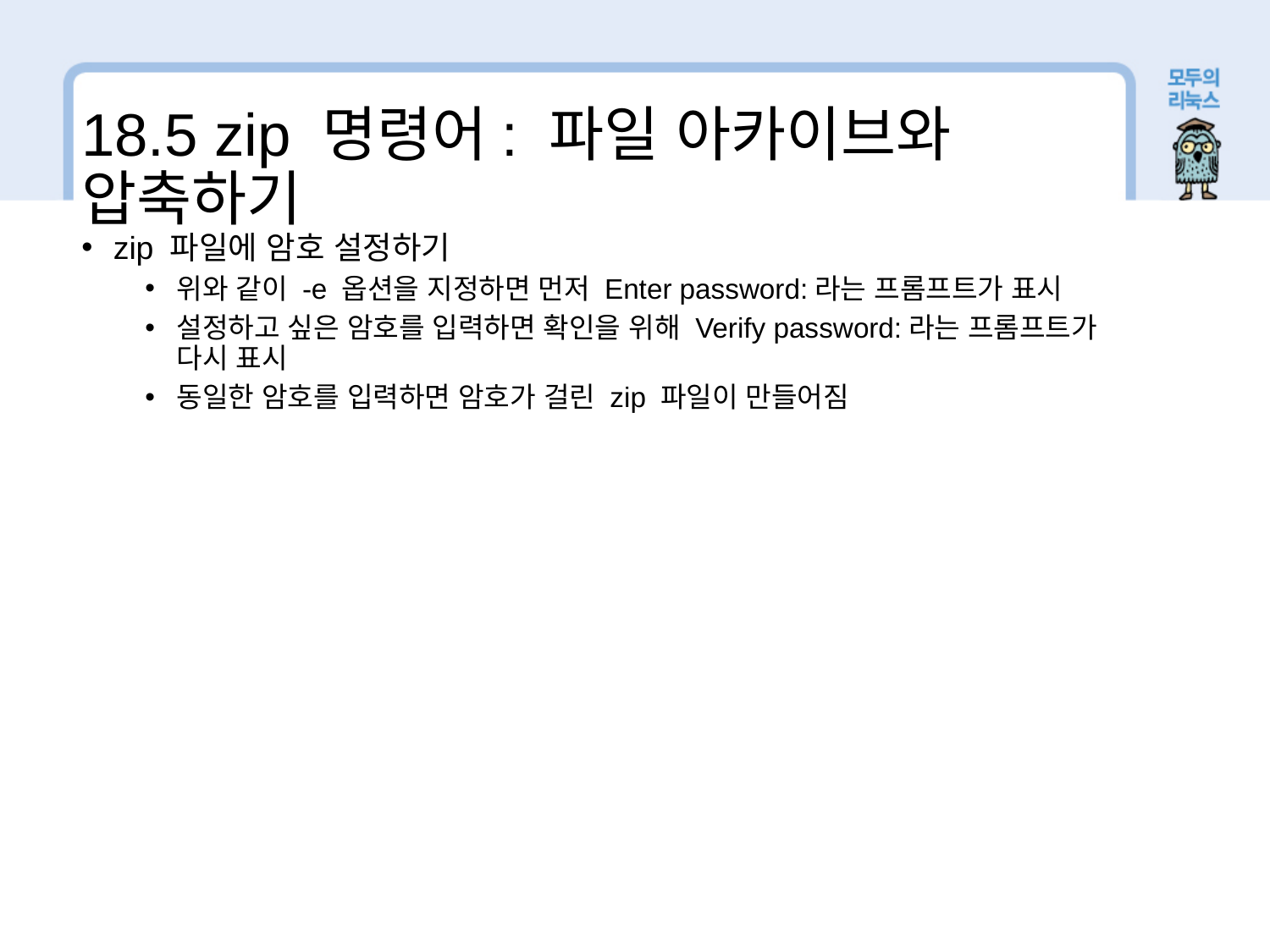

18.5 zip 명령어: 파일 아카이브와 압축하기
zip 파일에 암호 설정하기
위와 같이 -e 옵션을 지정하면 먼저 Enter password:라는 프롬프트가 표시
설정하고 싶은 암호를 입력하면 확인을 위해 Verify password:라는 프롬프트가 다시 표시
동일한 암호를 입력하면 암호가 걸린 zip 파일이 만들어짐